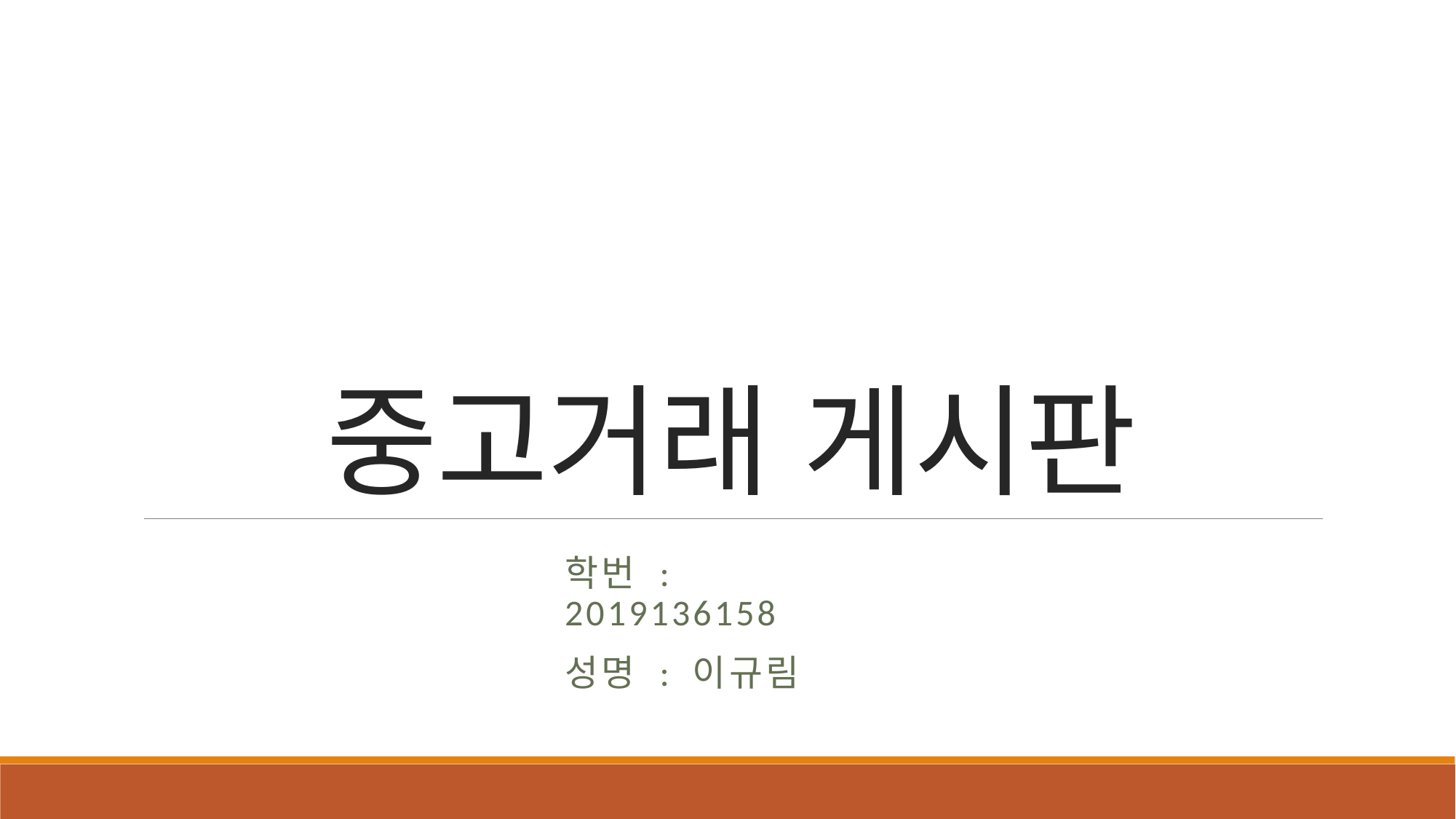

# 중고거래 게시판
학번 : 2019136158
성명 : 이규림